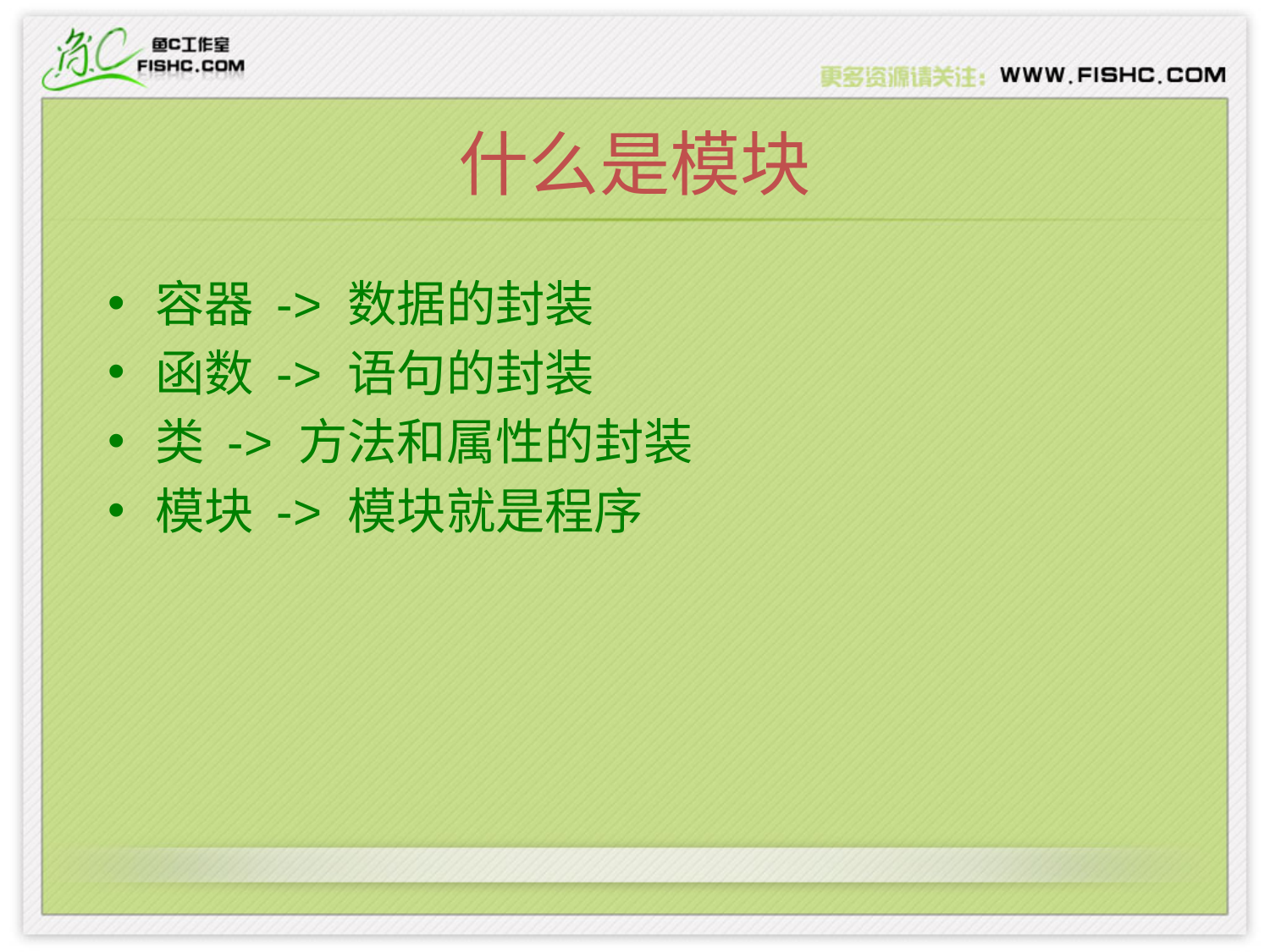

# 什么是模块
容器 -> 数据的封装
函数 -> 语句的封装
类 -> 方法和属性的封装
模块 -> 模块就是程序